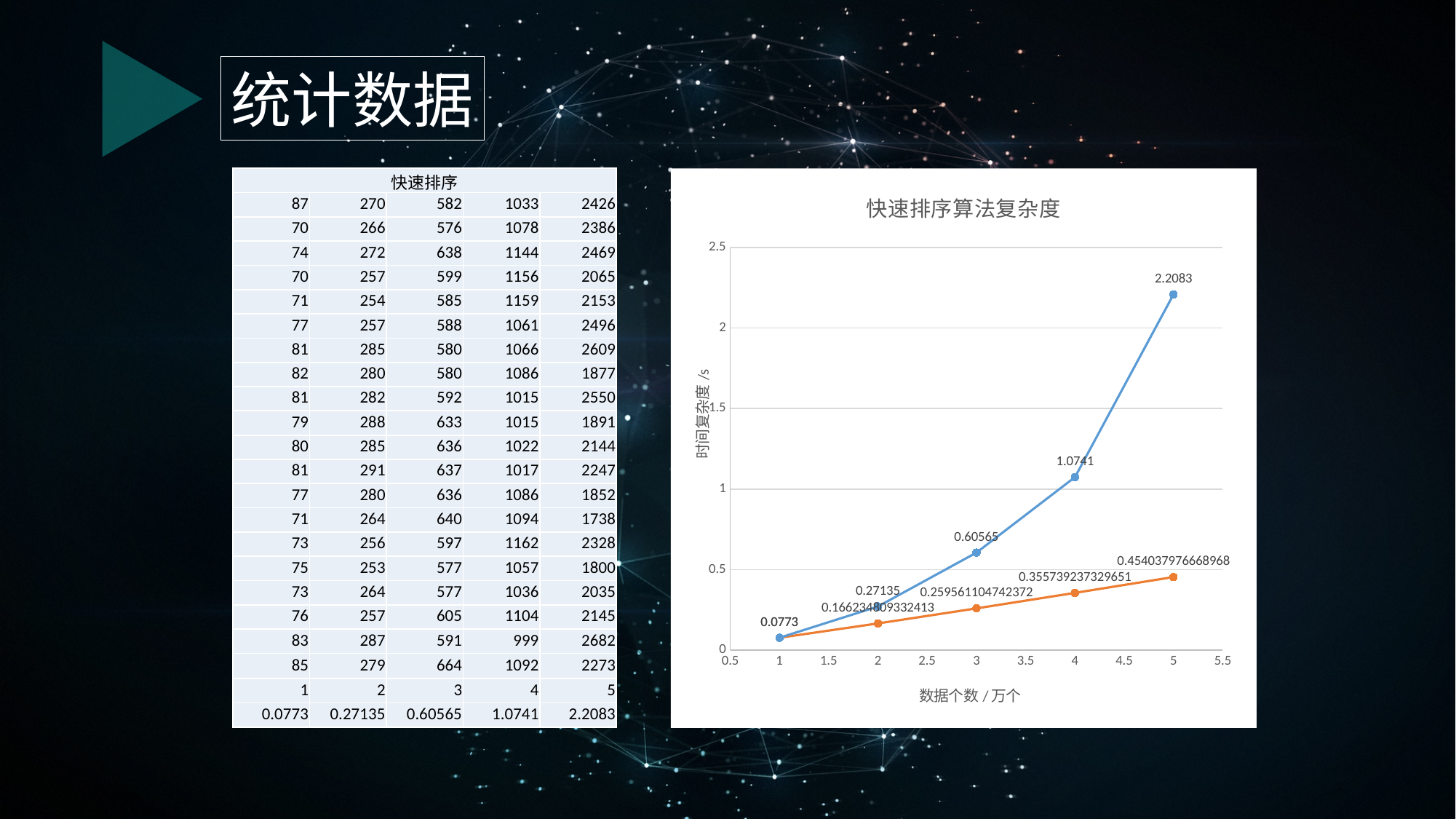

统计数据

### Chart: 快速排序算法复杂度

| Category |  |  |
|---|---|---|
| 快速排序 |  |  |  |  |
| --- | --- | --- | --- | --- |
| 87 | 270 | 582 | 1033 | 2426 |
| 70 | 266 | 576 | 1078 | 2386 |
| 74 | 272 | 638 | 1144 | 2469 |
| 70 | 257 | 599 | 1156 | 2065 |
| 71 | 254 | 585 | 1159 | 2153 |
| 77 | 257 | 588 | 1061 | 2496 |
| 81 | 285 | 580 | 1066 | 2609 |
| 82 | 280 | 580 | 1086 | 1877 |
| 81 | 282 | 592 | 1015 | 2550 |
| 79 | 288 | 633 | 1015 | 1891 |
| 80 | 285 | 636 | 1022 | 2144 |
| 81 | 291 | 637 | 1017 | 2247 |
| 77 | 280 | 636 | 1086 | 1852 |
| 71 | 264 | 640 | 1094 | 1738 |
| 73 | 256 | 597 | 1162 | 2328 |
| 75 | 253 | 577 | 1057 | 1800 |
| 73 | 264 | 577 | 1036 | 2035 |
| 76 | 257 | 605 | 1104 | 2145 |
| 83 | 287 | 591 | 999 | 2682 |
| 85 | 279 | 664 | 1092 | 2273 |
| 1 | 2 | 3 | 4 | 5 |
| 0.0773 | 0.27135 | 0.60565 | 1.0741 | 2.2083 |